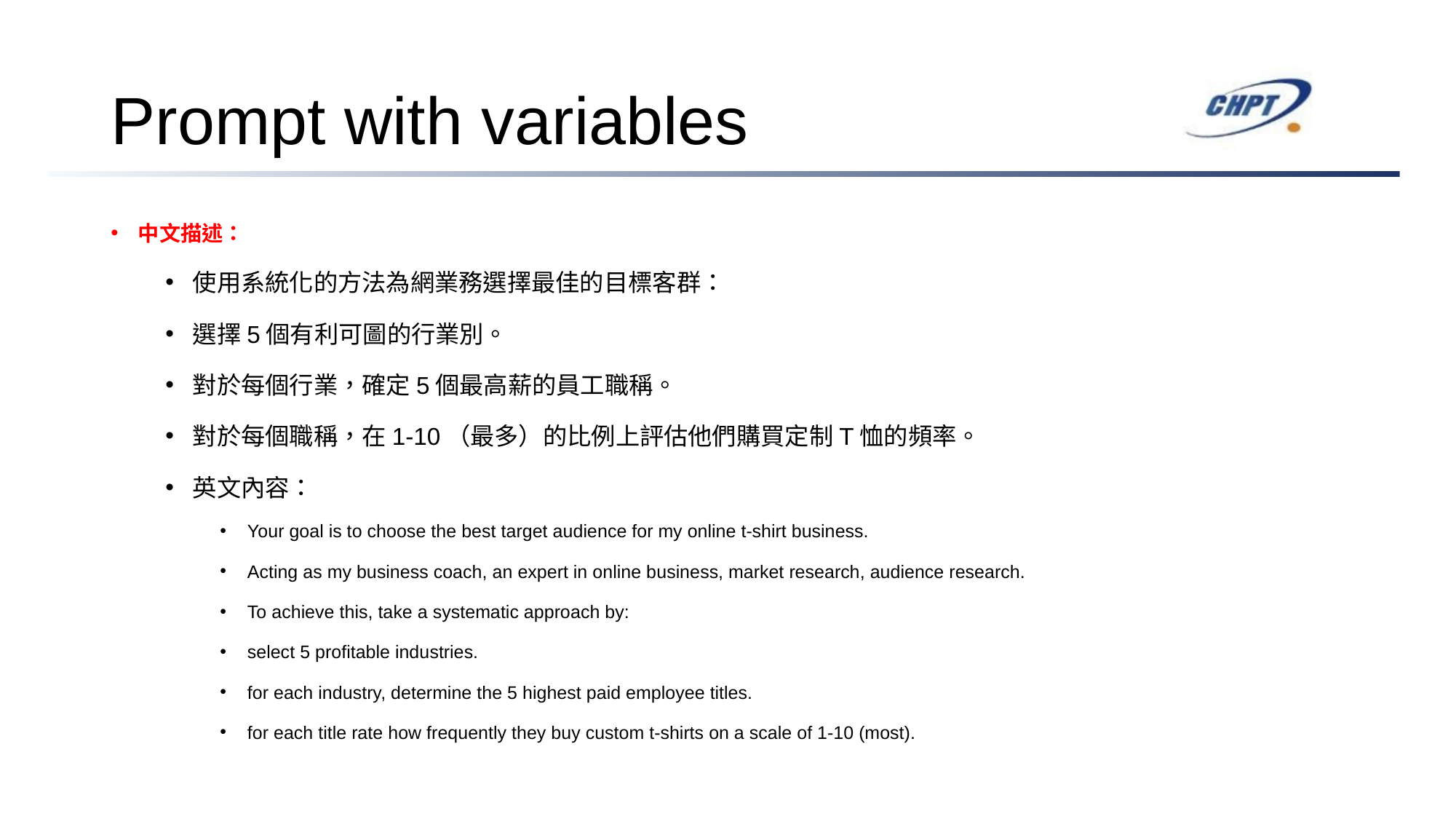

# Prompt with variables
中文描述：
使用系統化的方法為網業務選擇最佳的目標客群：
選擇5個有利可圖的行業別。
對於每個行業，確定5個最高薪的員工職稱。
對於每個職稱，在1-10（最多）的比例上評估他們購買定制T恤的頻率。
英文內容：
Your goal is to choose the best target audience for my online t-shirt business.
Acting as my business coach, an expert in online business, market research, audience research.
To achieve this, take a systematic approach by:
select 5 profitable industries.
for each industry, determine the 5 highest paid employee titles.
for each title rate how frequently they buy custom t-shirts on a scale of 1-10 (most).